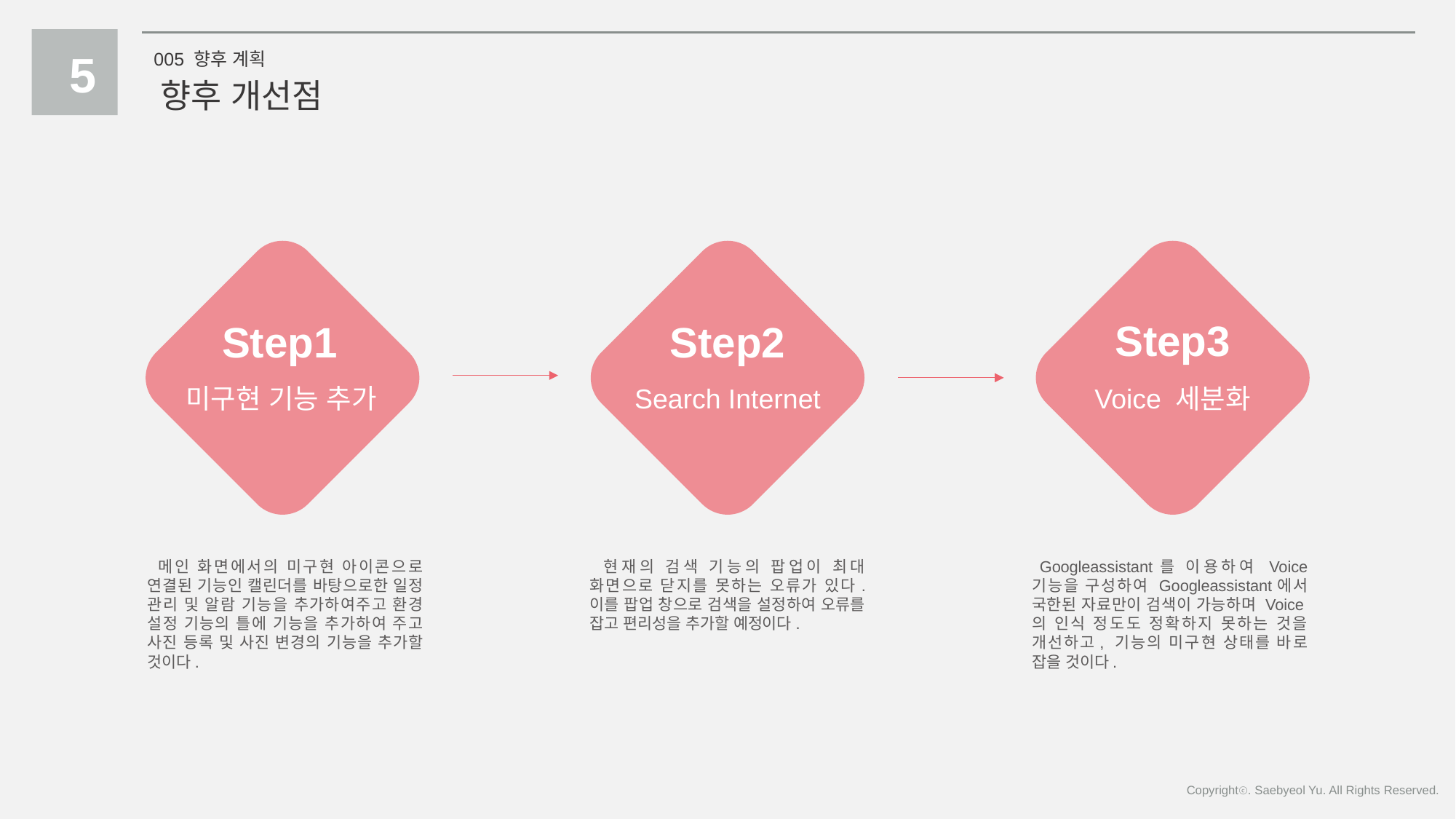

5
005 향후 계획
향후 개선점

Step3
Step1
Step2
미구현 기능 추가
Search Internet
Voice 세분화
 메인 화면에서의 미구현 아이콘으로 연결된 기능인 캘린더를 바탕으로한 일정 관리 및 알람 기능을 추가하여주고 환경 설정 기능의 틀에 기능을 추가하여 주고 사진 등록 및 사진 변경의 기능을 추가할 것이다.
 현재의 검색 기능의 팝업이 최대 화면으로 닫지를 못하는 오류가 있다. 이를 팝업 창으로 검색을 설정하여 오류를 잡고 편리성을 추가할 예정이다.
 Googleassistant를 이용하여 Voice 기능을 구성하여 Googleassistant에서 국한된 자료만이 검색이 가능하며 Voice의 인식 정도도 정확하지 못하는 것을 개선하고, 기능의 미구현 상태를 바로 잡을 것이다.